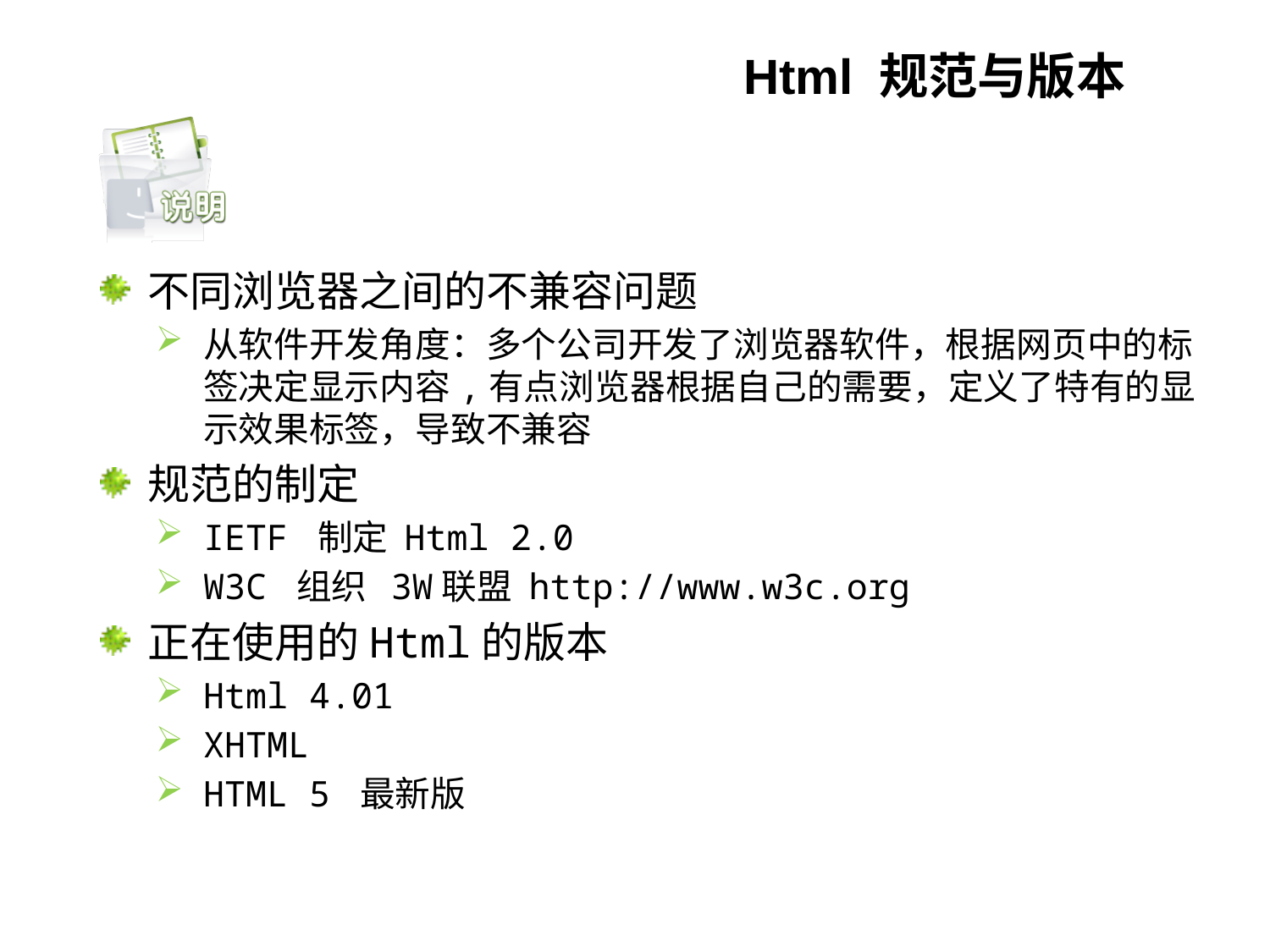

# Html 规范与版本
不同浏览器之间的不兼容问题
从软件开发角度：多个公司开发了浏览器软件，根据网页中的标签决定显示内容,有点浏览器根据自己的需要，定义了特有的显示效果标签，导致不兼容
规范的制定
IETF 制定 Html 2.0
W3C 组织  3W联盟 http://www.w3c.org
正在使用的Html的版本
Html 4.01
XHTML
HTML 5 最新版